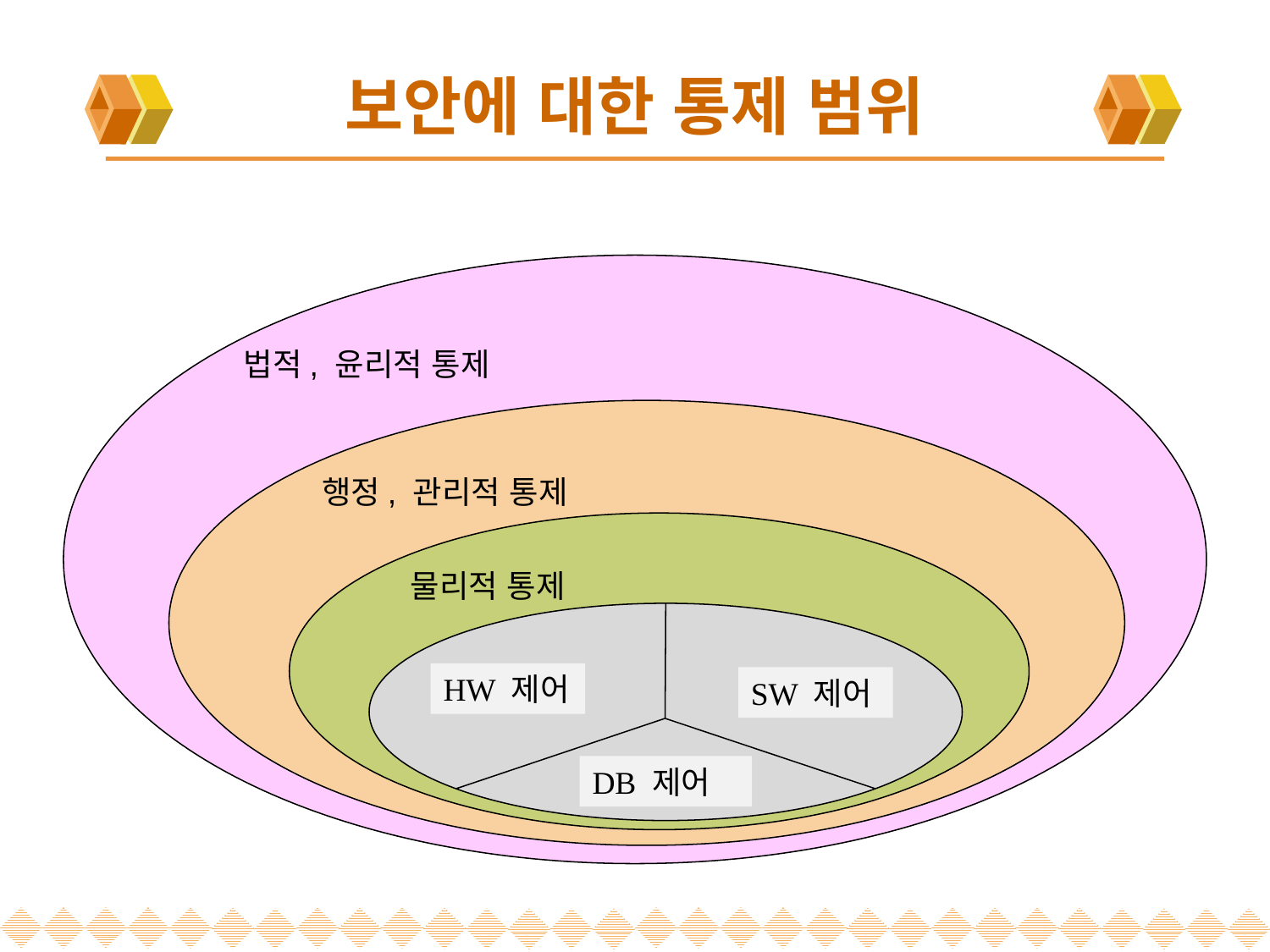

# 보안에 대한 통제 범위
법적, 윤리적 통제
행정, 관리적 통제
물리적 통제

HW 제어
SW 제어
DB 제어